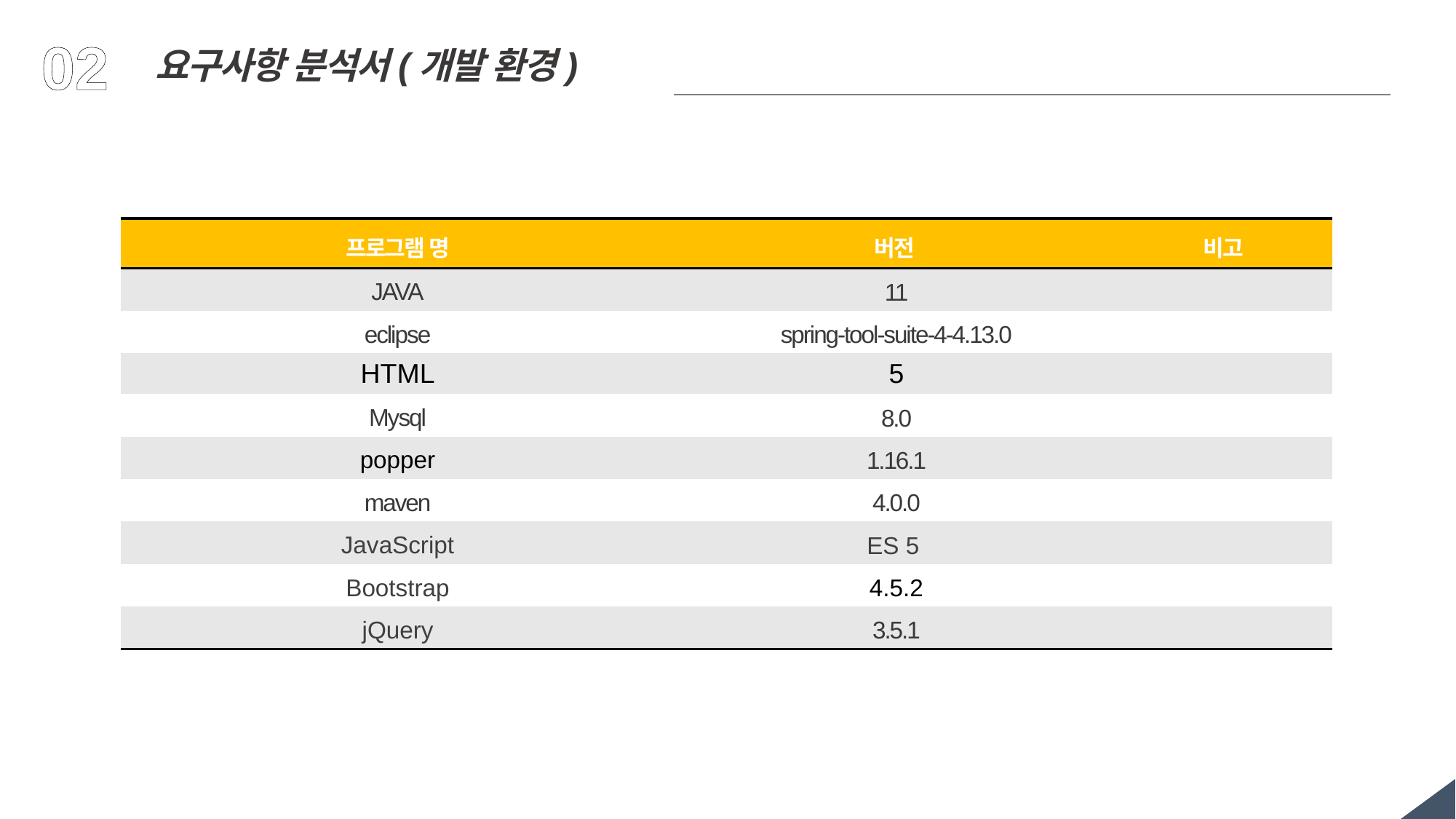

02

요구사항 분석서(개발 환경)
| 프로그램 명 | 버전 | 비고 |
| --- | --- | --- |
| JAVA | 11 |  |
| eclipse | spring-tool-suite-4-4.13.0 |  |
| HTML | 5 |  |
| Mysql | 8.0 |  |
| popper | 1.16.1 |  |
| maven | 4.0.0 |  |
| JavaScript | ES 5 |  |
| Bootstrap | 4.5.2 |  |
| jQuery | 3.5.1 |  |